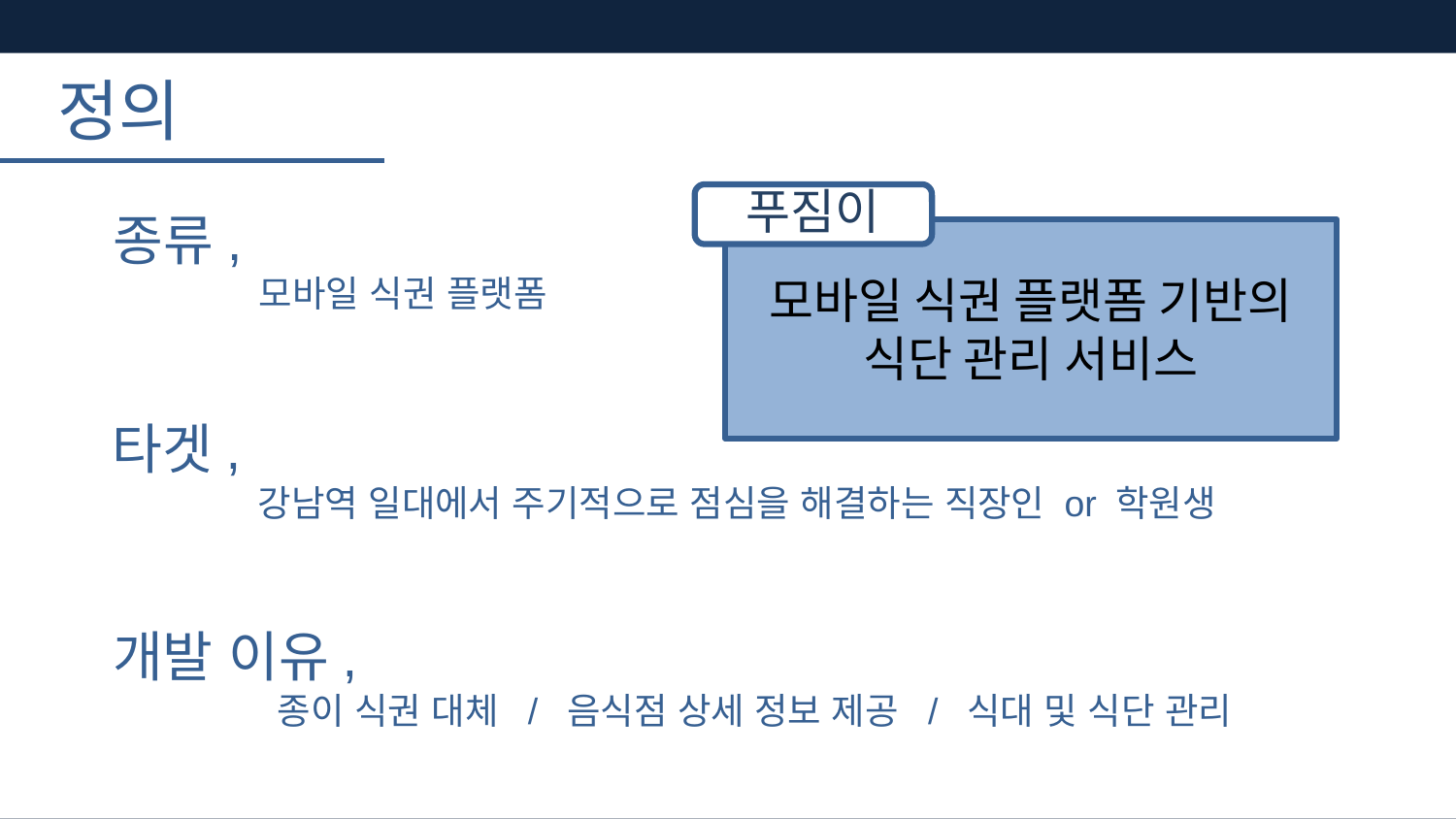

정의
푸짐이
종류,
	모바일 식권 플랫폼
모바일 식권 플랫폼 기반의
식단 관리 서비스
타겟,
	강남역 일대에서 주기적으로 점심을 해결하는 직장인 or 학원생
개발 이유,
	 종이 식권 대체  /  음식점 상세 정보 제공  /  식대 및 식단 관리